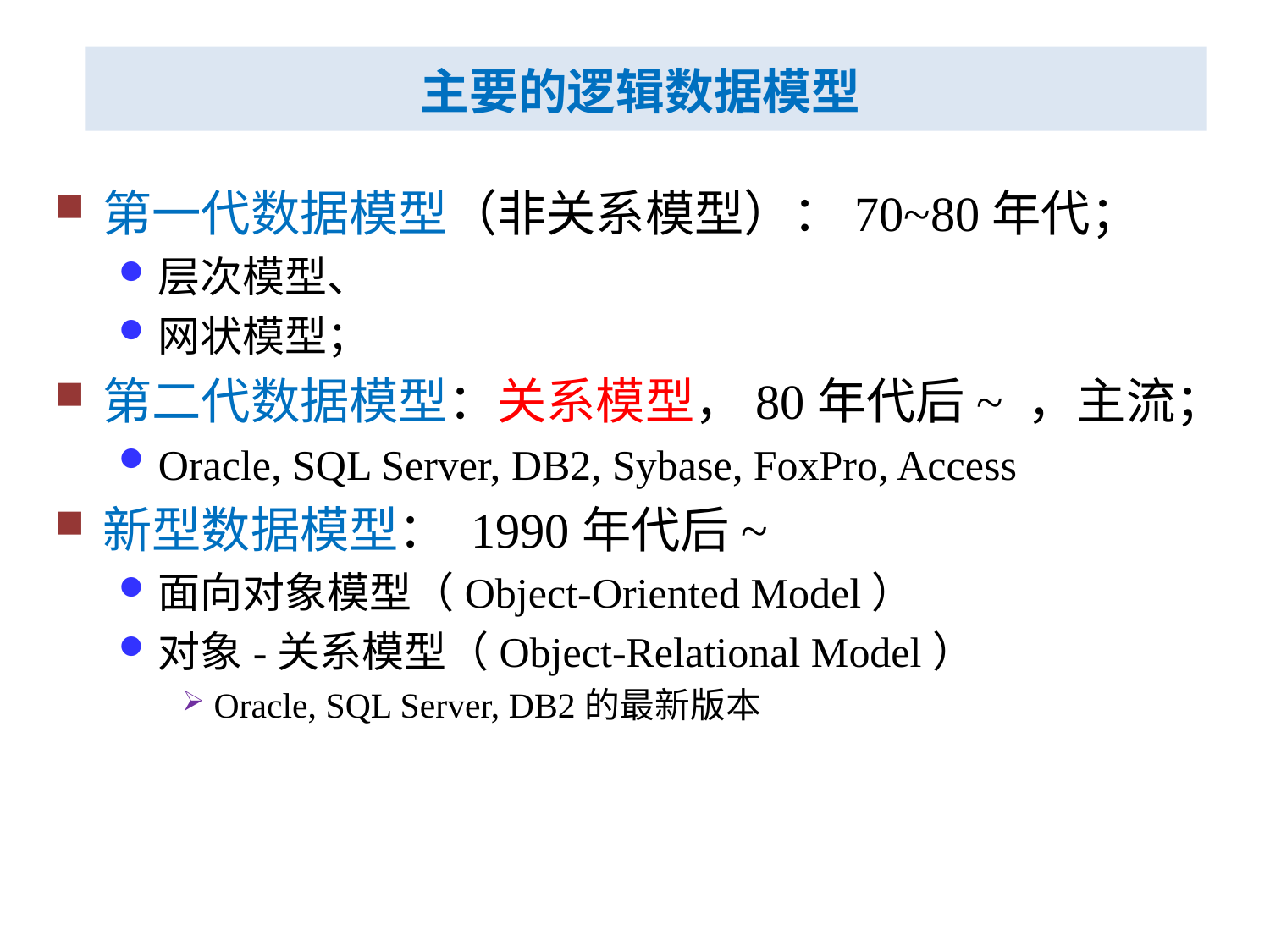

# 主要的逻辑数据模型
第一代数据模型（非关系模型）：70~80年代；
层次模型、
网状模型；
第二代数据模型：关系模型，80年代后~ ，主流；
Oracle, SQL Server, DB2, Sybase, FoxPro, Access
新型数据模型： 1990年代后~
面向对象模型（Object-Oriented Model）
对象-关系模型（Object-Relational Model）
Oracle, SQL Server, DB2的最新版本